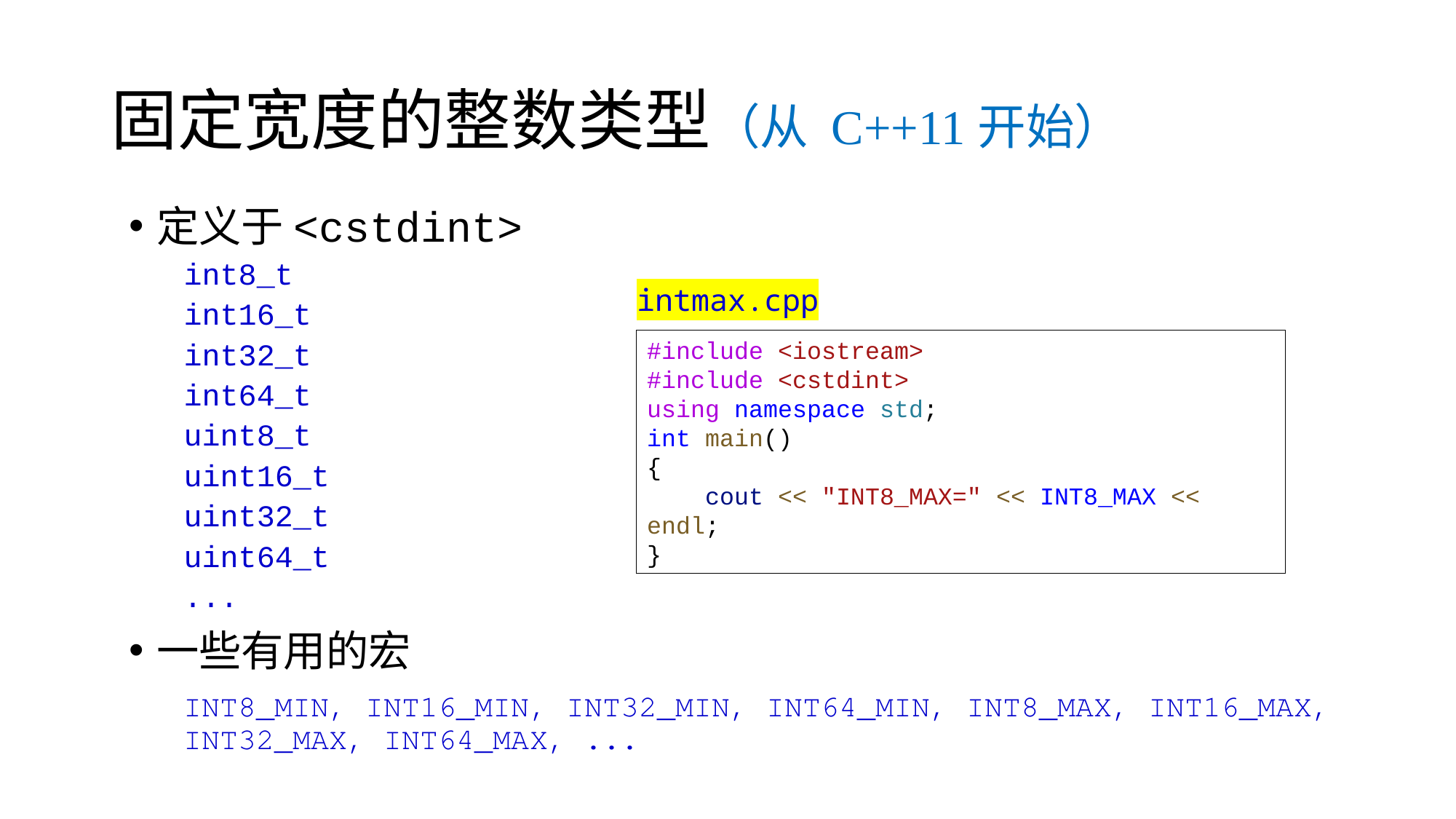

# 固定宽度的整数类型（从 C++11开始）
定义于<cstdint>
int8_t
int16_t
int32_t
int64_t
uint8_t
uint16_t
uint32_t
uint64_t
...
一些有用的宏
INT8_MIN, INT16_MIN, INT32_MIN, INT64_MIN, INT8_MAX, INT16_MAX, INT32_MAX, INT64_MAX, ...

intmax.cpp
#include <iostream>
#include <cstdint>
using namespace std;
int main()
{
    cout << "INT8_MAX=" << INT8_MAX << endl;
}